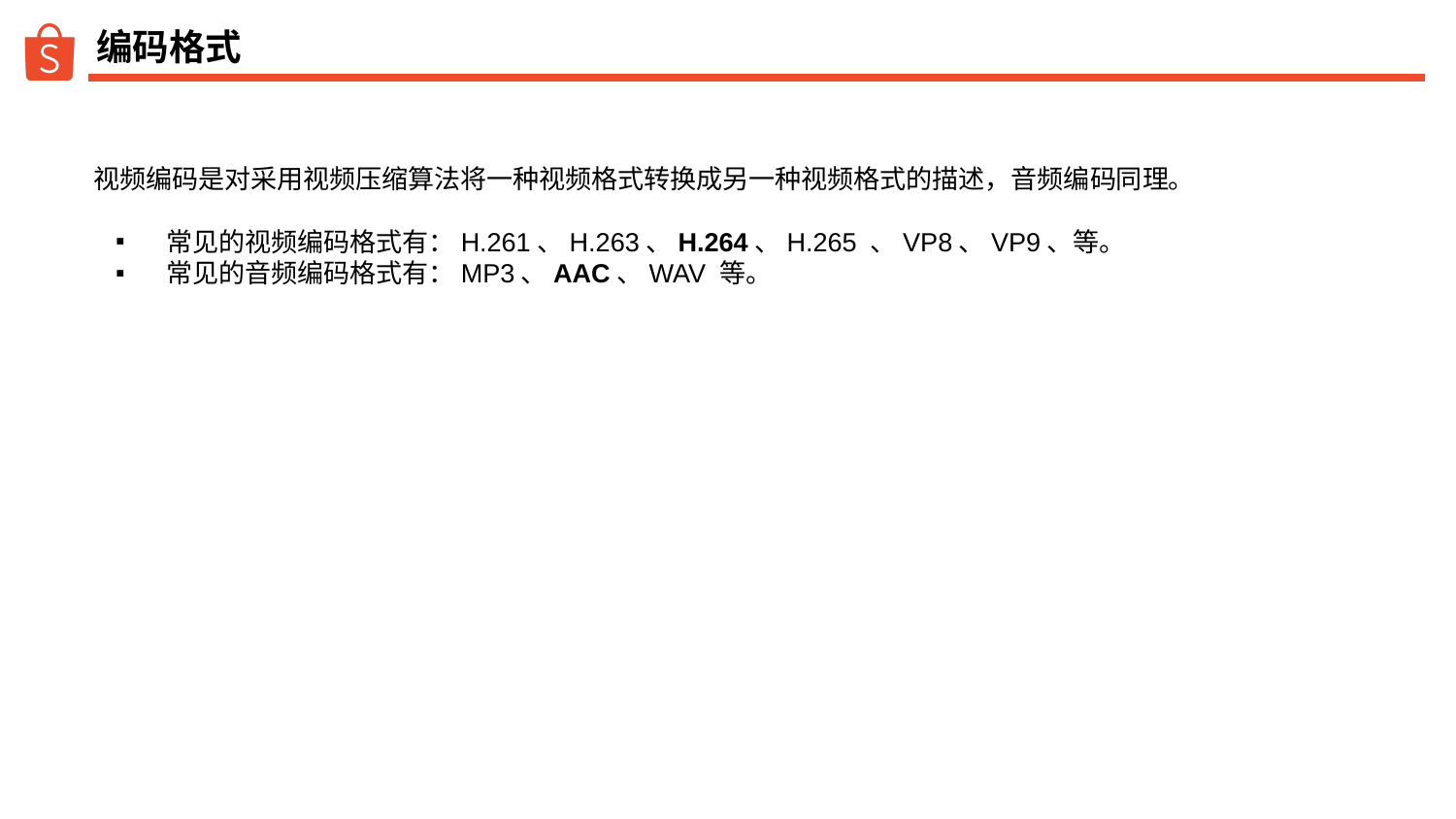

# 编码格式
视频编码是对采用视频压缩算法将一种视频格式转换成另一种视频格式的描述，音频编码同理。

常见的视频编码格式有：H.261、H.263、H.264、H.265 、VP8、VP9、等。
常见的音频编码格式有：MP3、AAC、WAV 等。